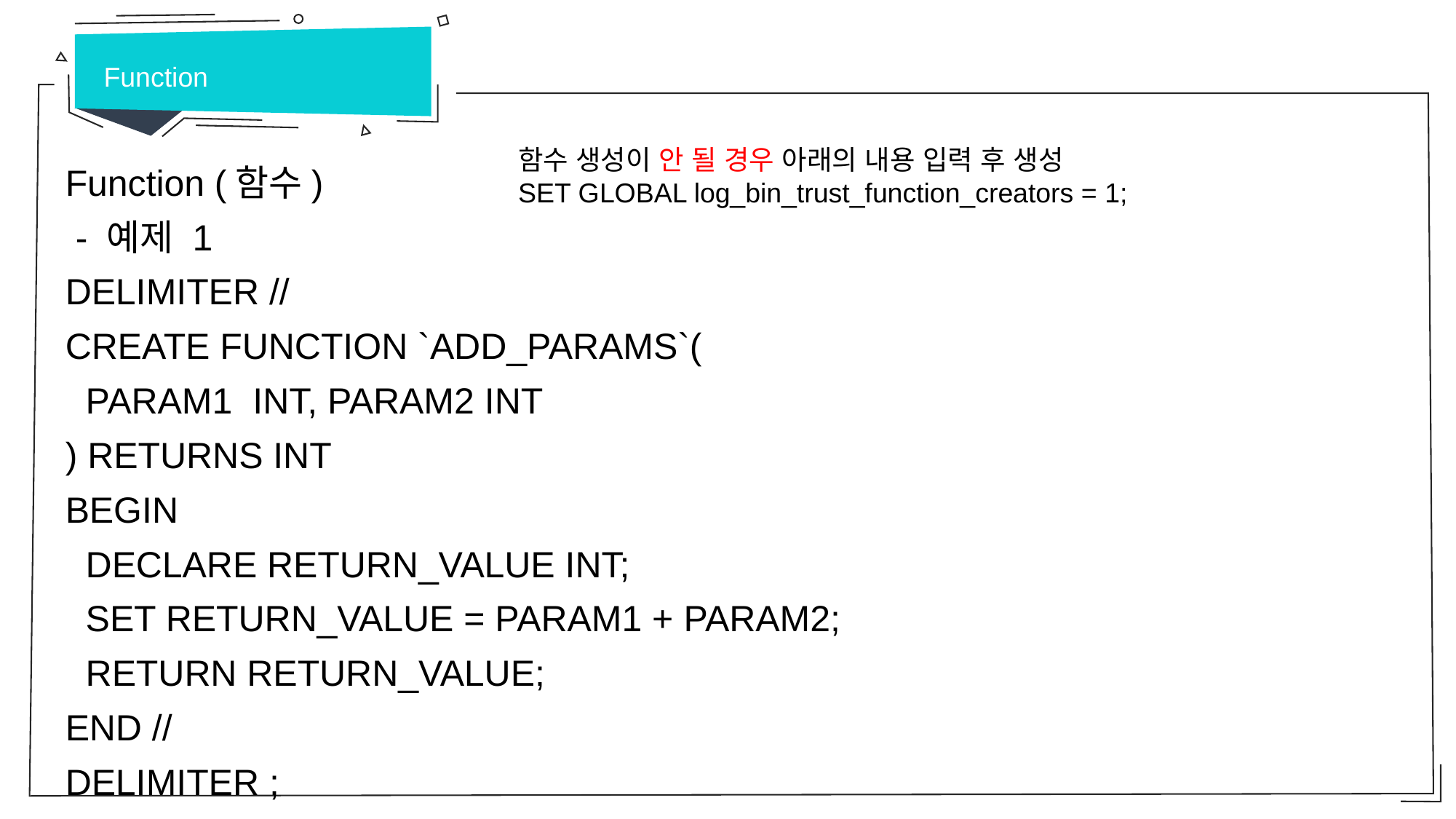

Function
함수 생성이 안 될 경우 아래의 내용 입력 후 생성
SET GLOBAL log_bin_trust_function_creators = 1;
Function (함수)
 - 예제 1
DELIMITER //
CREATE FUNCTION `ADD_PARAMS`(
  PARAM1  INT, PARAM2 INT
) RETURNS INT
BEGIN
  DECLARE RETURN_VALUE INT;
  SET RETURN_VALUE = PARAM1 + PARAM2;
  RETURN RETURN_VALUE;
END //
DELIMITER ;